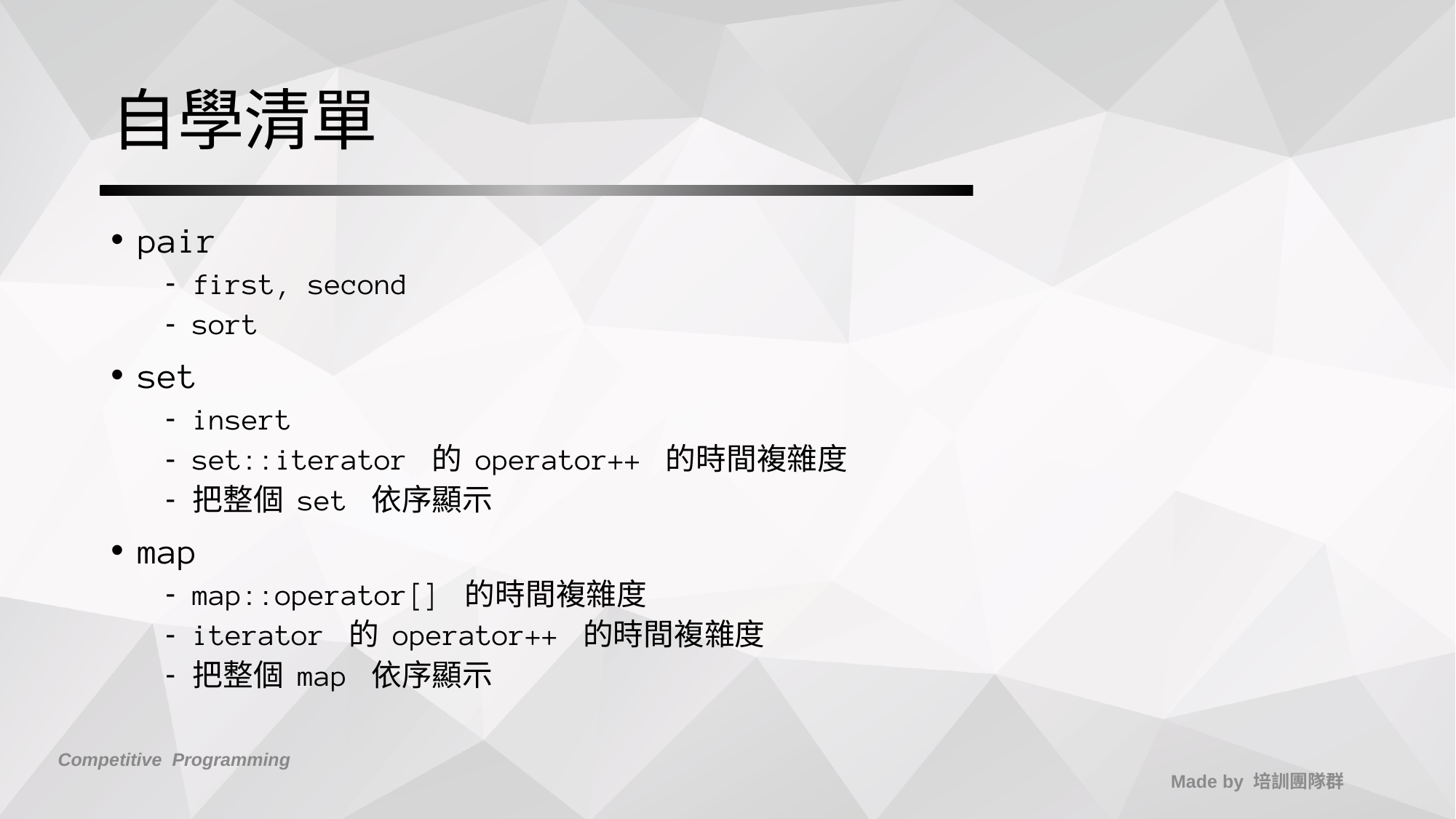

# 自學清單
pair
first, second
sort
set
insert
set::iterator 的 operator++ 的時間複雜度
把整個 set 依序顯示
map
map::operator[] 的時間複雜度
iterator 的 operator++ 的時間複雜度
把整個 map 依序顯示